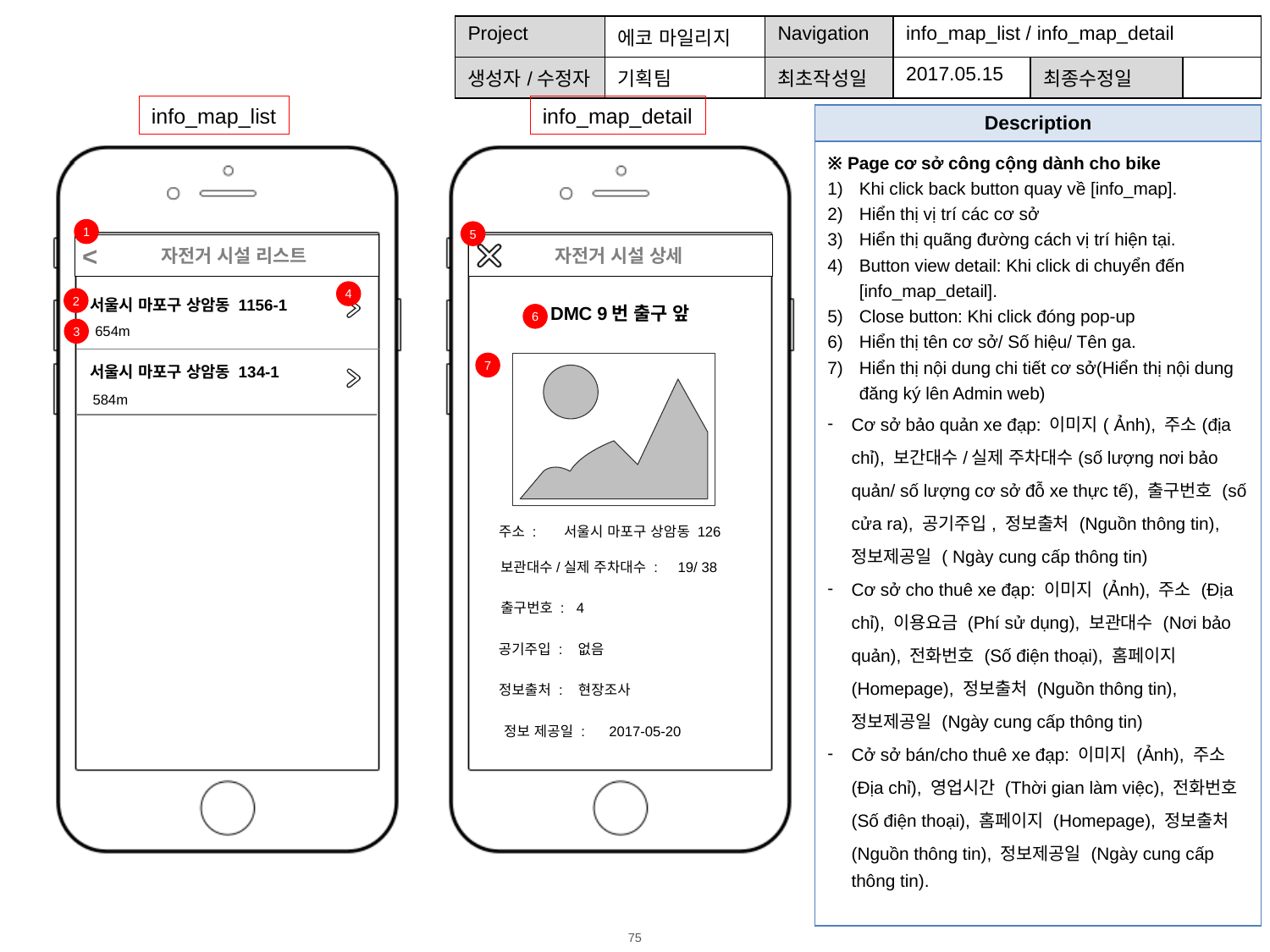

| Project | 에코 마일리지 | Navigation | info\_map\_list / info\_map\_detail |  |  |
| --- | --- | --- | --- | --- | --- |
| 생성자/수정자 | 기획팀 | 최초작성일 | 2017.05.15 | 최종수정일 |  |
info_map_list
info_map_detail
| Description |
| --- |
| ※ Page cơ sở công cộng dành cho bike Khi click back button quay về [info\_map]. Hiển thị vị trí các cơ sở Hiển thị quãng đường cách vị trí hiện tại. Button view detail: Khi click di chuyển đến [info\_map\_detail]. Close button: Khi click đóng pop-up Hiển thị tên cơ sở/ Số hiệu/ Tên ga. Hiển thị nội dung chi tiết cơ sở(Hiển thị nội dung đăng ký lên Admin web) Cơ sở bảo quản xe đạp: 이미지( Ảnh), 주소(địa chỉ), 보간대수/실제 주차대수(số lượng nơi bảo quản/ số lượng cơ sở đỗ xe thực tế), 출구번호 (số cửa ra), 공기주입, 정보출처 (Nguồn thông tin), 정보제공일 ( Ngày cung cấp thông tin) Cơ sở cho thuê xe đạp: 이미지 (Ảnh), 주소 (Địa chỉ), 이용요금 (Phí sử dụng), 보관대수 (Nơi bảo quản), 전화번호 (Số điện thoại), 홈페이지 (Homepage), 정보출처 (Nguồn thông tin), 정보제공일 (Ngày cung cấp thông tin) Cở sở bán/cho thuê xe đạp: 이미지 (Ảnh), 주소 (Địa chỉ), 영업시간 (Thời gian làm việc), 전화번호 (Số điện thoại), 홈페이지 (Homepage), 정보출처 (Nguồn thông tin), 정보제공일 (Ngày cung cấp thông tin). |
1
5
<
              자전거 시설 리스트
              자전거 시설 상세

서울시 마포구 상암동 1156-1
4
2
DMC 9번 출구 앞

6
654m
3
서울시 마포구 상암동 134-1
7

584m
주소 :      서울시 마포구 상암동 126
보관대수/실제 주차대수 :     19/ 38
출구번호 :   4
공기주입 :   없음
정보출처 :   현장조사
정보 제공일 :      2017-05-20